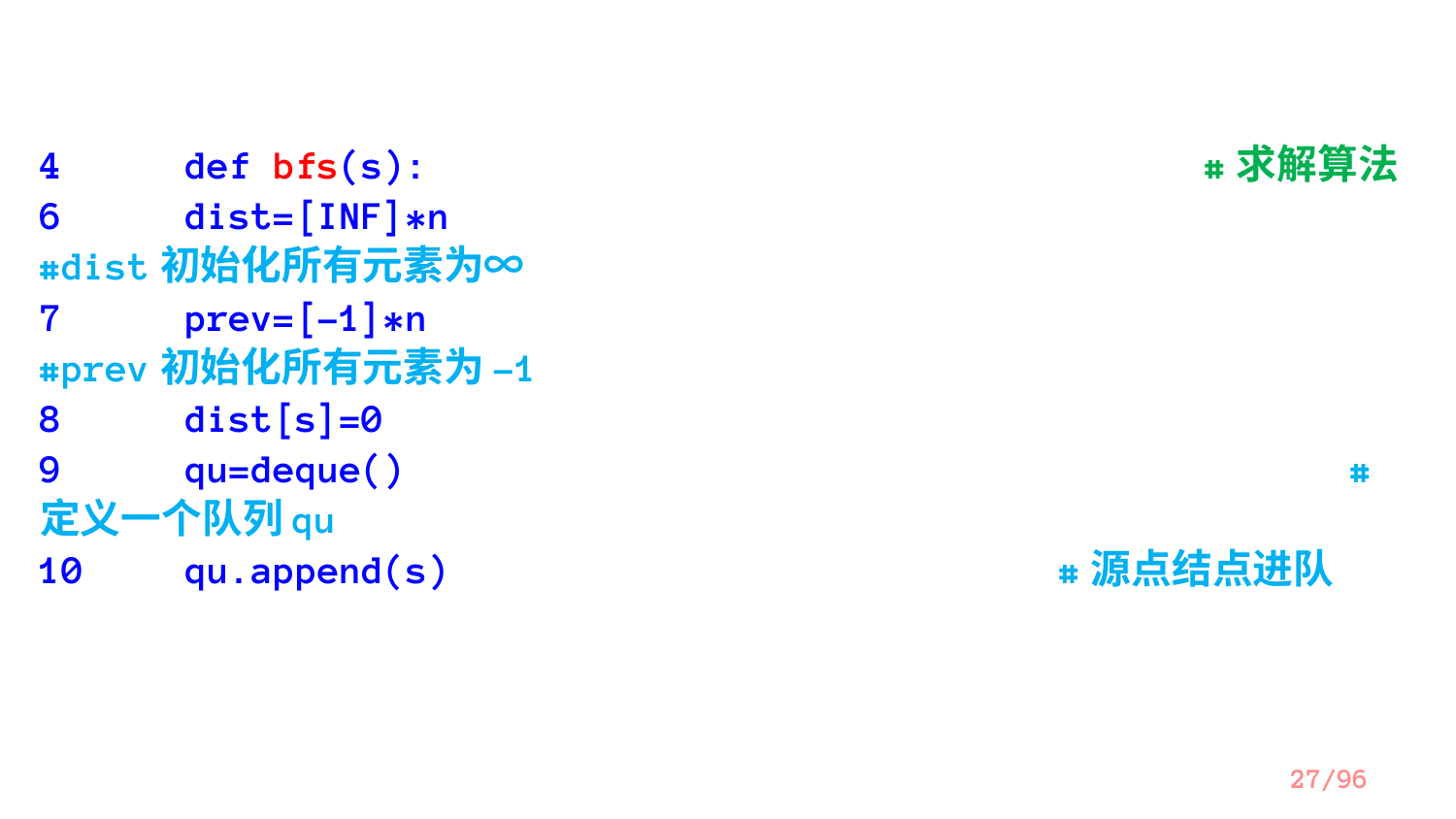

4	def bfs(s):	            				#求解算法
6   	dist=[INF]*n        					#dist初始化所有元素为∞
7   	prev=[-1]*n         					#prev初始化所有元素为-1
8   	dist[s]=0
9   	qu=deque()   							#定义一个队列qu
10  	qu.append(s)                		#源点结点进队
27/96